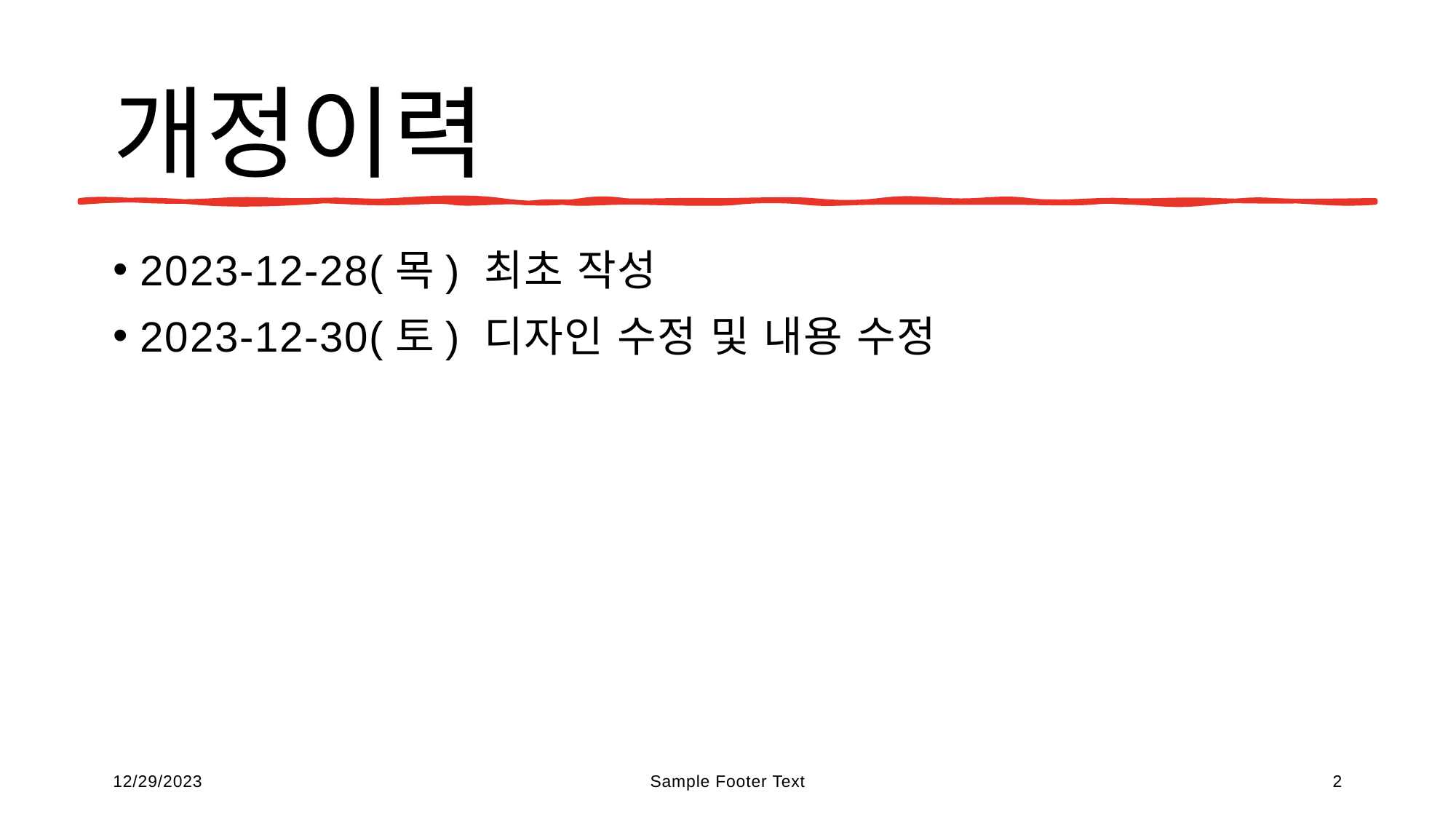

# 개정이력

2023-12-28(목) 최초 작성
2023-12-30(토) 디자인 수정 및 내용 수정
12/29/2023
Sample Footer Text
2